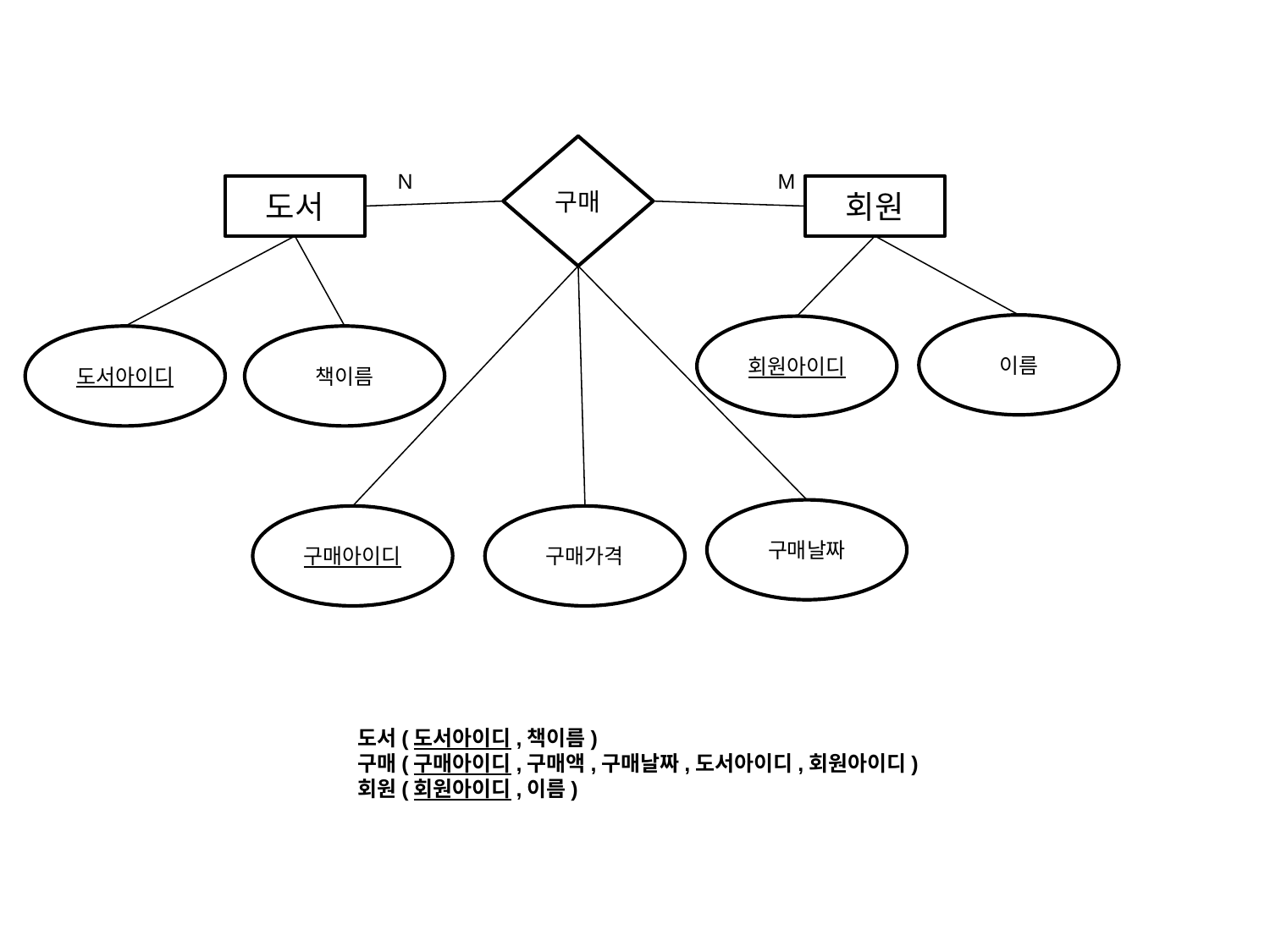

구매
N
M
도서
회원
이름
회원아이디
도서아이디
책이름
구매날짜
구매아이디
구매가격
도서(도서아이디,책이름)
구매(구매아이디,구매액,구매날짜,도서아이디,회원아이디)
회원(회원아이디,이름)